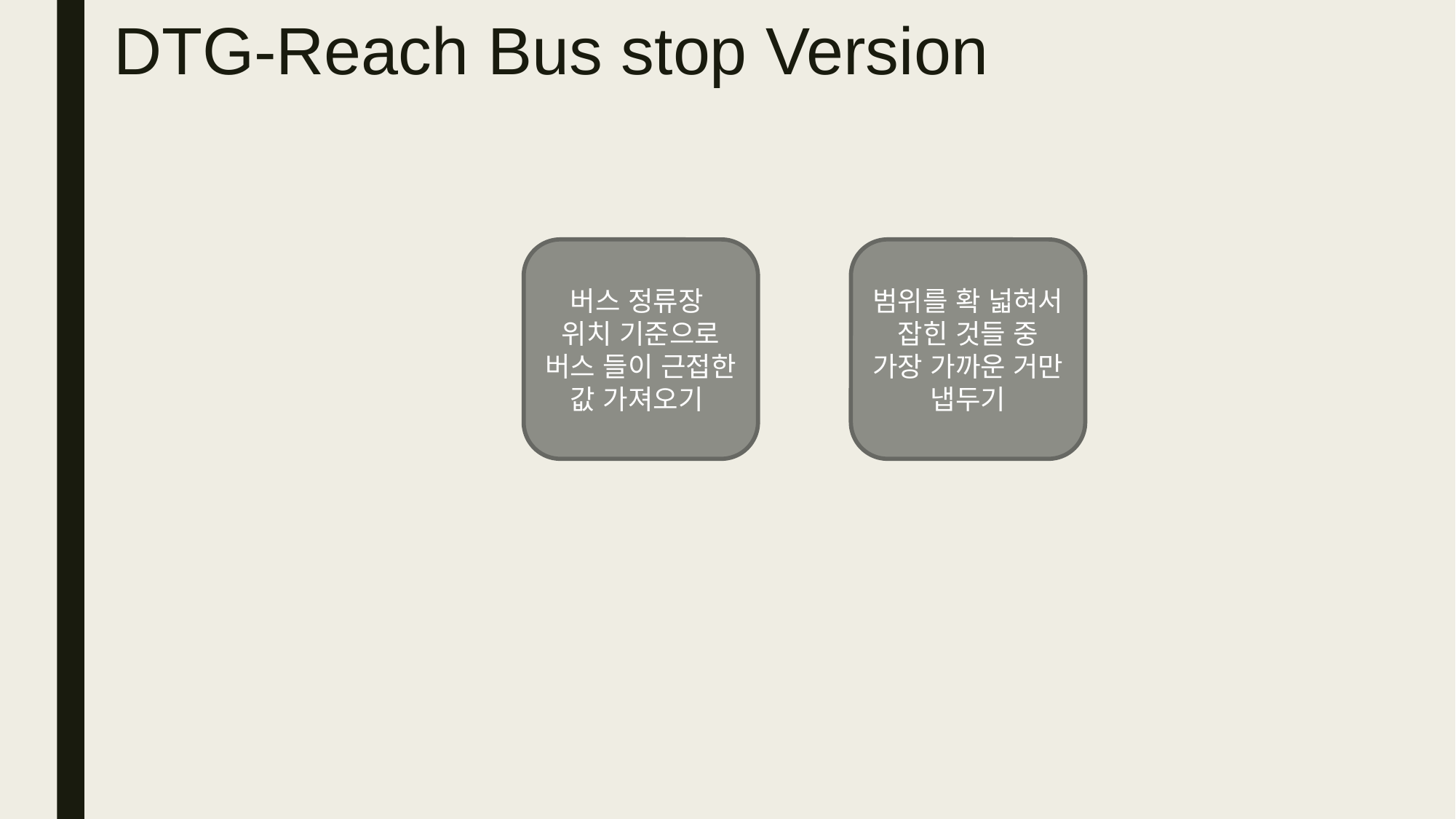

# DTG-Reach Bus stop Version
버스 정류장  위치 기준으로 버스 들이 근접한 값 가져오기
범위를 확 넓혀서 잡힌 것들 중 가장 가까운 거만 냅두기